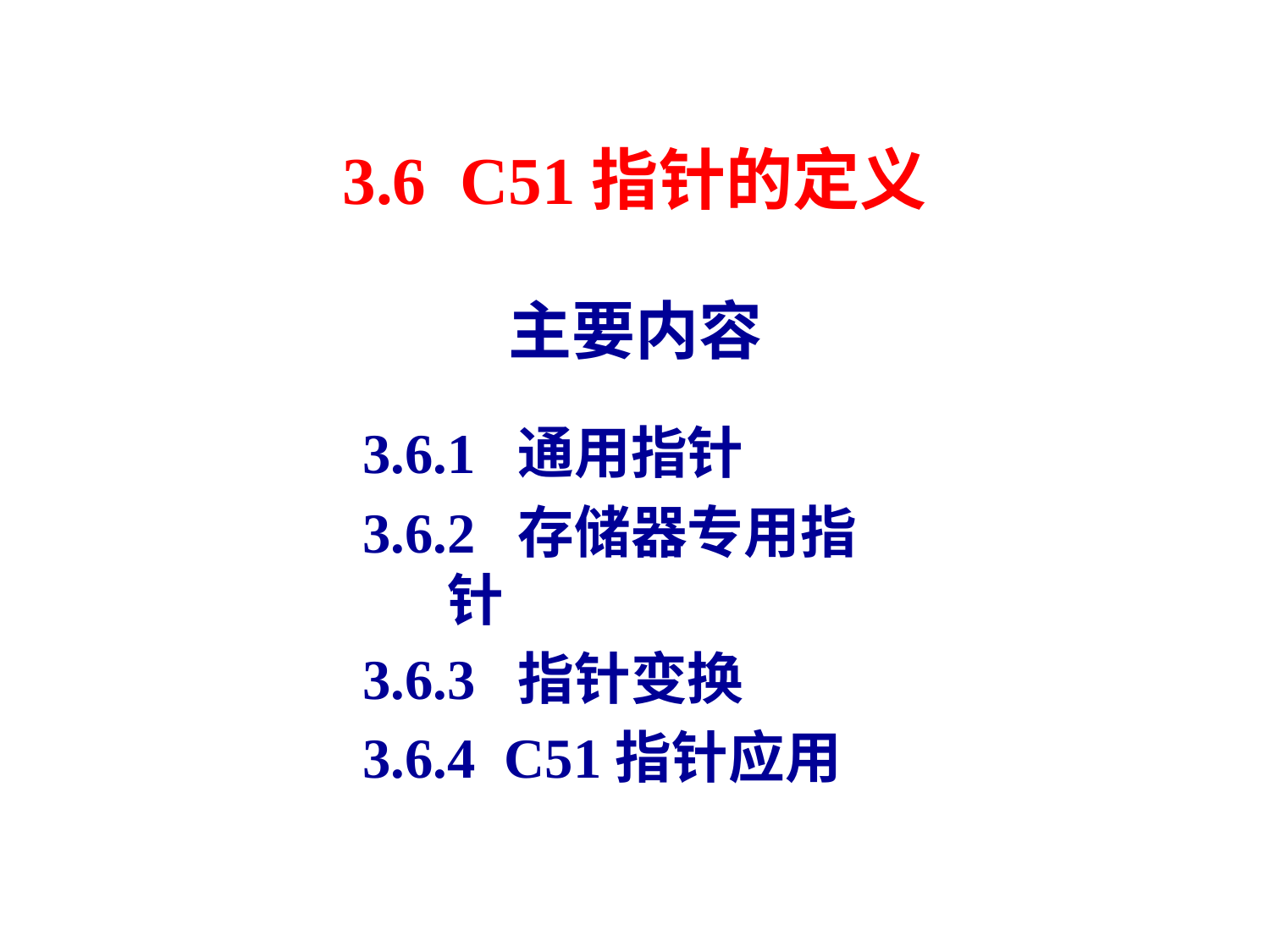

# 3.6  C51指针的定义
主要内容

3.6.1  通用指针
3.6.2  存储器专用指针
3.6.3  指针变换
3.6.4  C51指针应用